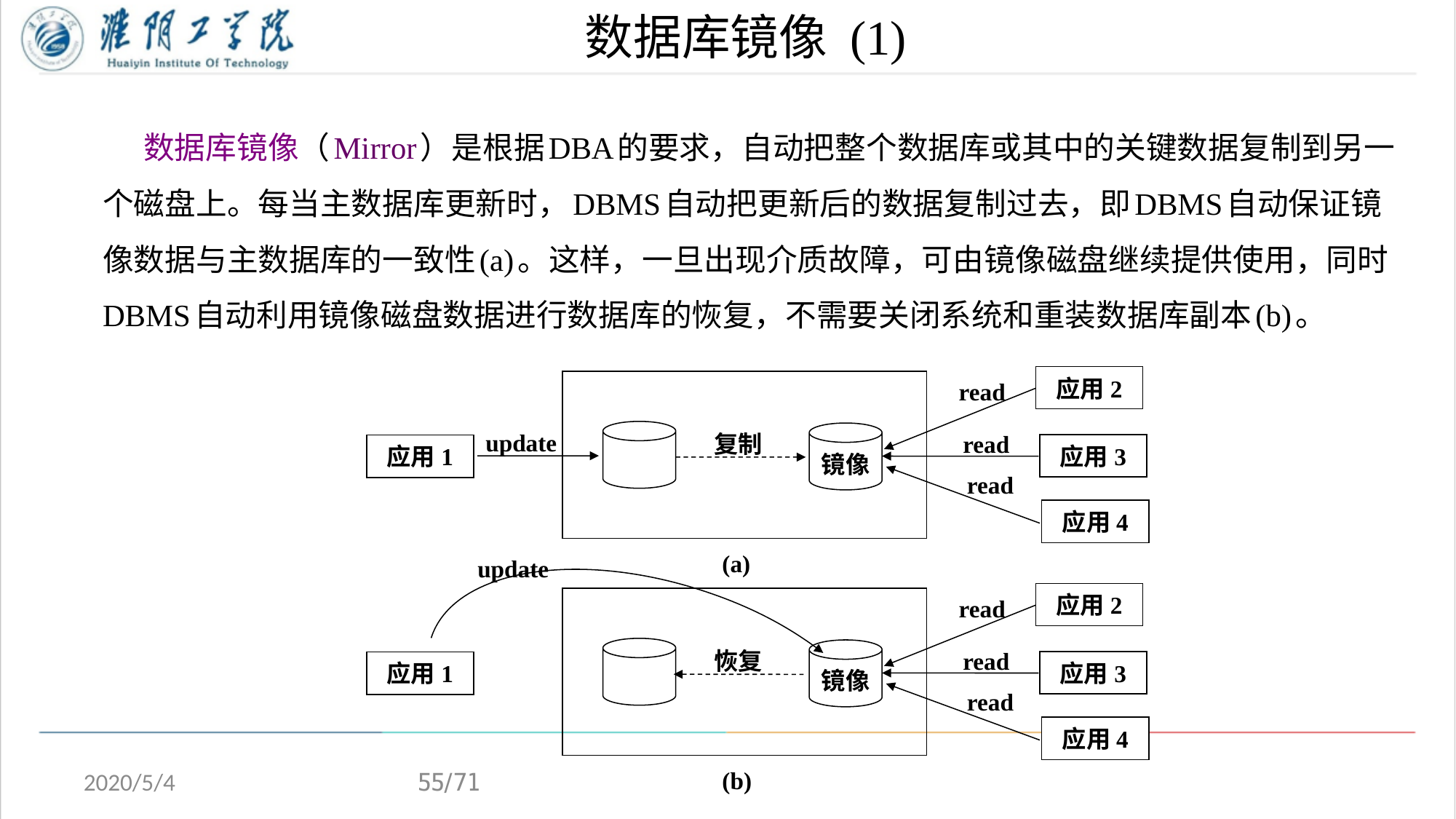

# 数据库镜像 (1)
数据库镜像（Mirror）是根据DBA的要求，自动把整个数据库或其中的关键数据复制到另一个磁盘上。每当主数据库更新时，DBMS自动把更新后的数据复制过去，即DBMS自动保证镜像数据与主数据库的一致性(a)。这样，一旦出现介质故障，可由镜像磁盘继续提供使用，同时DBMS自动利用镜像磁盘数据进行数据库的恢复，不需要关闭系统和重装数据库副本(b)。
应用2

read

镜像
update
复制
read
应用3
应用1

read
应用4
(a)
update

应用2

read

镜像
恢复
read
应用3
应用1

read
应用4
(b)
55/71
2020/5/4